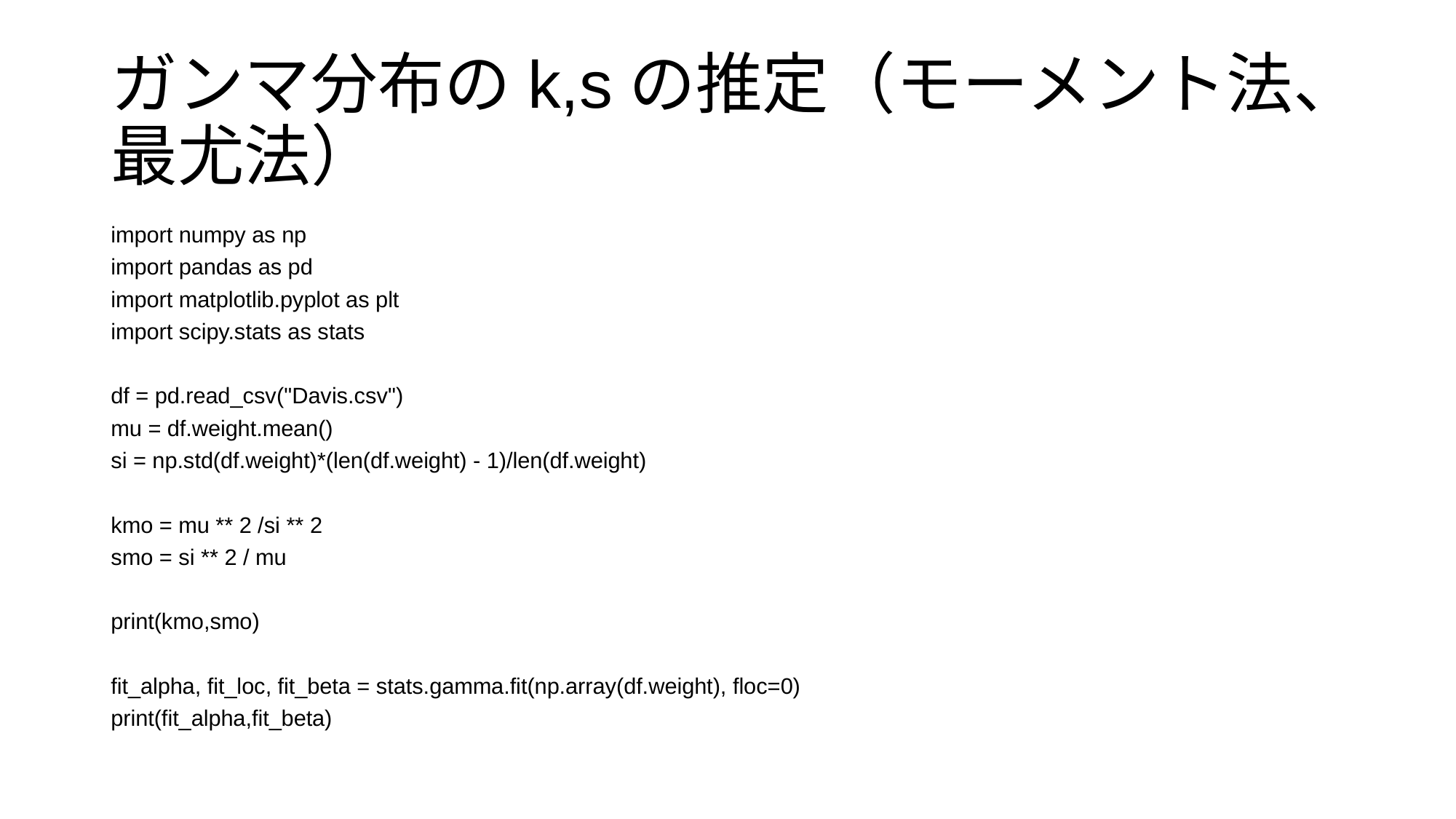

# ガンマ分布のk,sの推定（モーメント法、最尤法）
import numpy as np
import pandas as pd
import matplotlib.pyplot as plt
import scipy.stats as stats

df = pd.read_csv("Davis.csv")
mu = df.weight.mean()
si = np.std(df.weight)*(len(df.weight) - 1)/len(df.weight)

kmo = mu ** 2 /si ** 2
smo = si ** 2 / mu

print(kmo,smo)

fit_alpha, fit_loc, fit_beta = stats.gamma.fit(np.array(df.weight), floc=0)
print(fit_alpha,fit_beta)